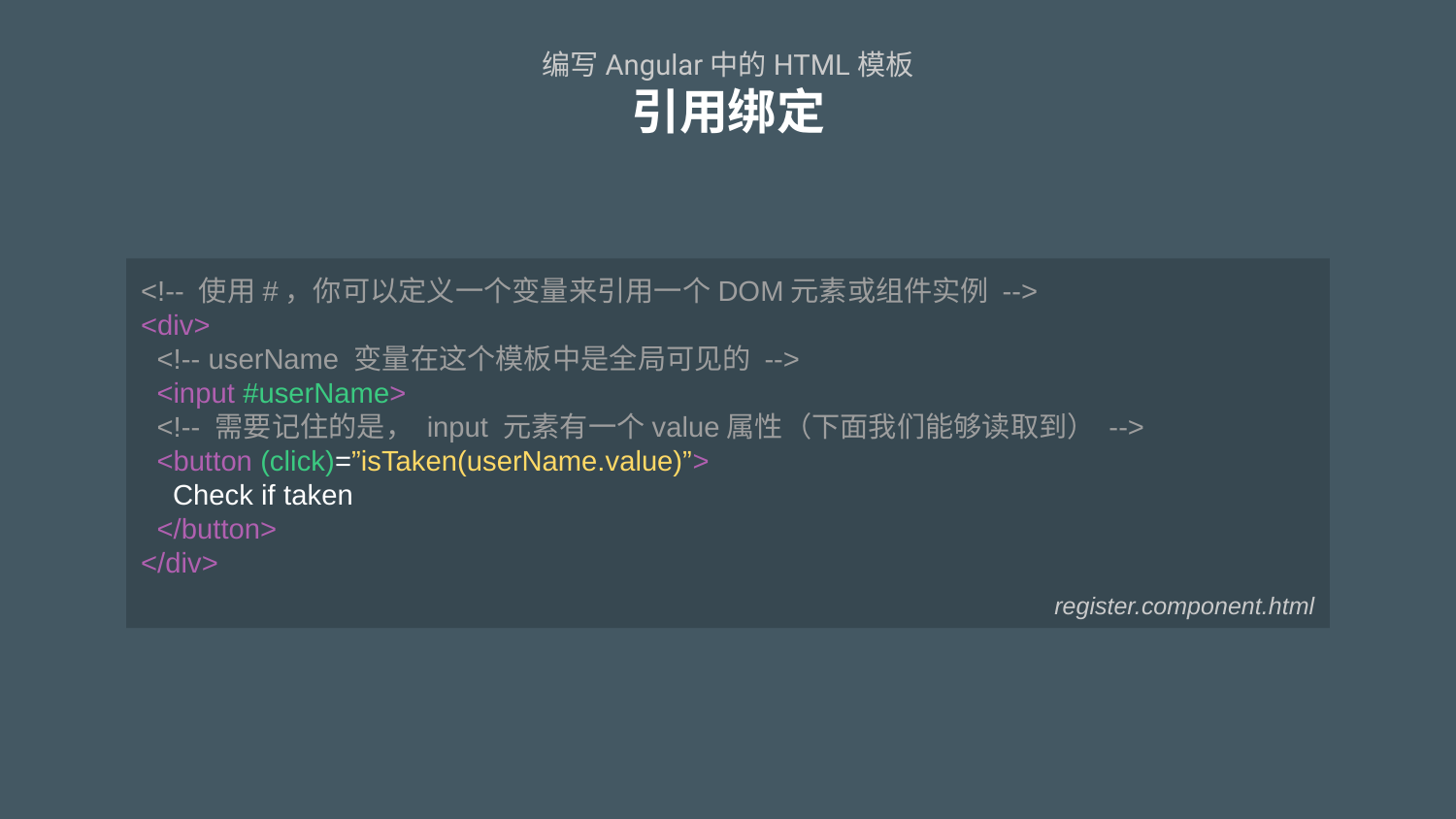

# 编写Angular中的HTML模板 引用绑定
<!-- 使用#，你可以定义一个变量来引用一个DOM元素或组件实例 -->
<div>
  <!-- userName 变量在这个模板中是全局可见的 -->
  <input #userName>
  <!-- 需要记住的是， input 元素有一个value属性（下面我们能够读取到） -->
  <button (click)=”isTaken(userName.value)”>
    Check if taken
  </button>
</div>
register.component.html